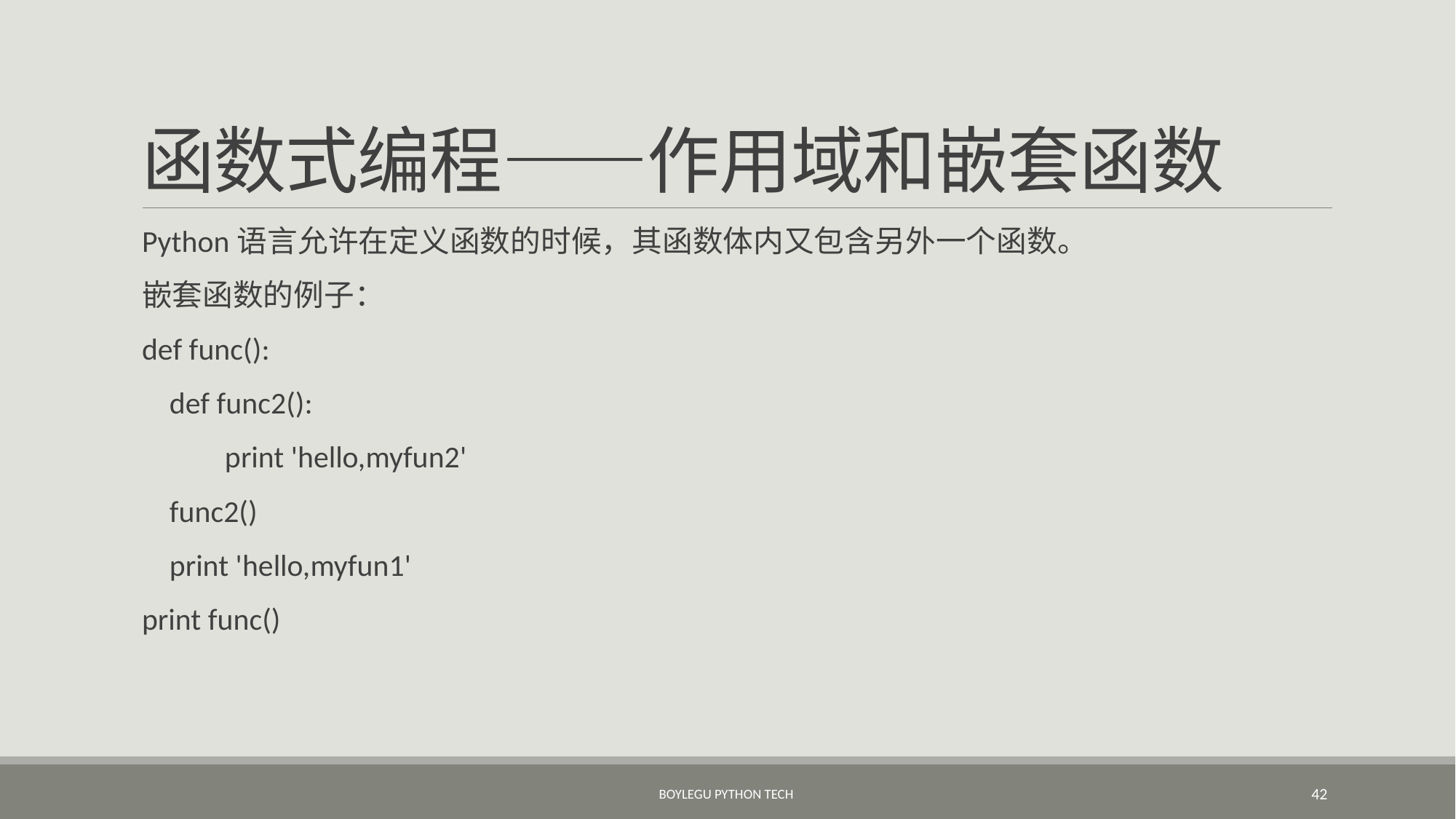

# 函数式编程——作用域和嵌套函数
Python语言允许在定义函数的时候，其函数体内又包含另外一个函数。
嵌套函数的例子：
def func():
    def func2():
            print 'hello,myfun2'
    func2()
    print 'hello,myfun1'
print func()
BoyleGu Python Tech
42